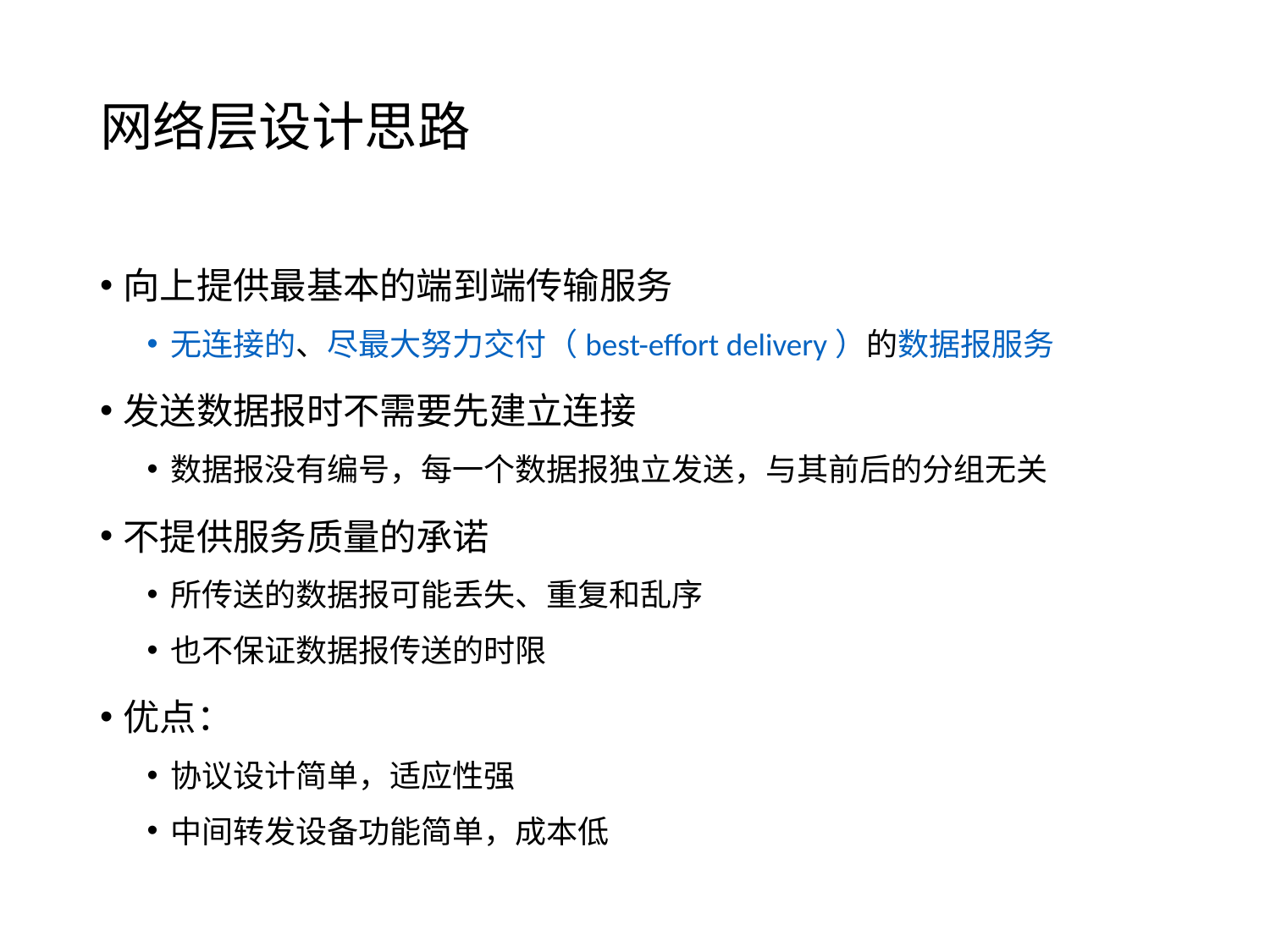

# 网络层设计思路
向上提供最基本的端到端传输服务
无连接的、尽最大努力交付（best-effort delivery）的数据报服务
发送数据报时不需要先建立连接
数据报没有编号，每一个数据报独立发送，与其前后的分组无关
不提供服务质量的承诺
所传送的数据报可能丢失、重复和乱序
也不保证数据报传送的时限
优点：
协议设计简单，适应性强
中间转发设备功能简单，成本低

13